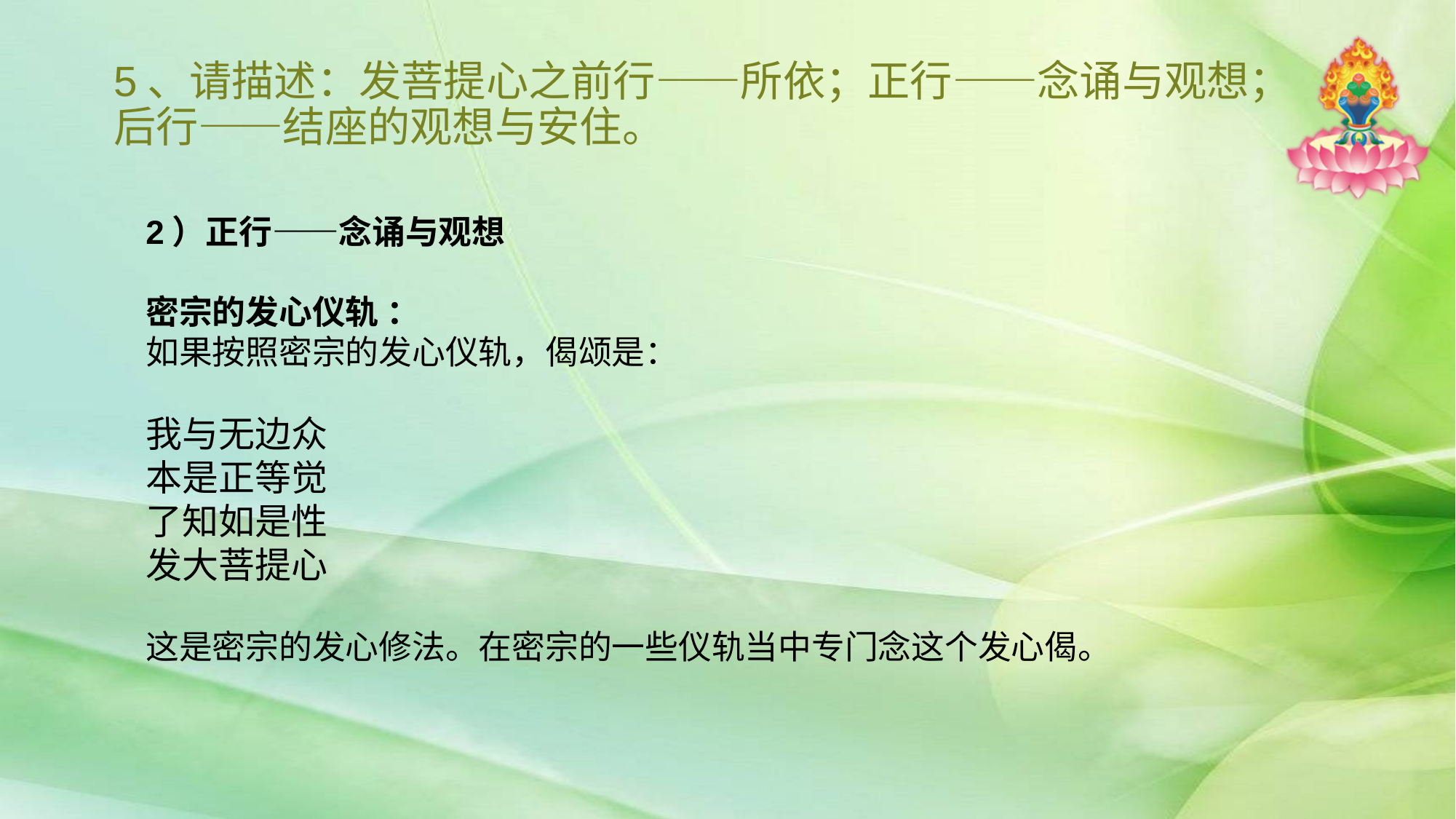

# 5、请描述：发菩提心之前行——所依；正行——念诵与观想；后行——结座的观想与安住。
2）正行——念诵与观想

密宗的发心仪轨 ：
如果按照密宗的发心仪轨，偈颂是：

我与无边众
本是正等觉
了知如是性
发大菩提心

这是密宗的发心修法。在密宗的一些仪轨当中专门念这个发心偈。